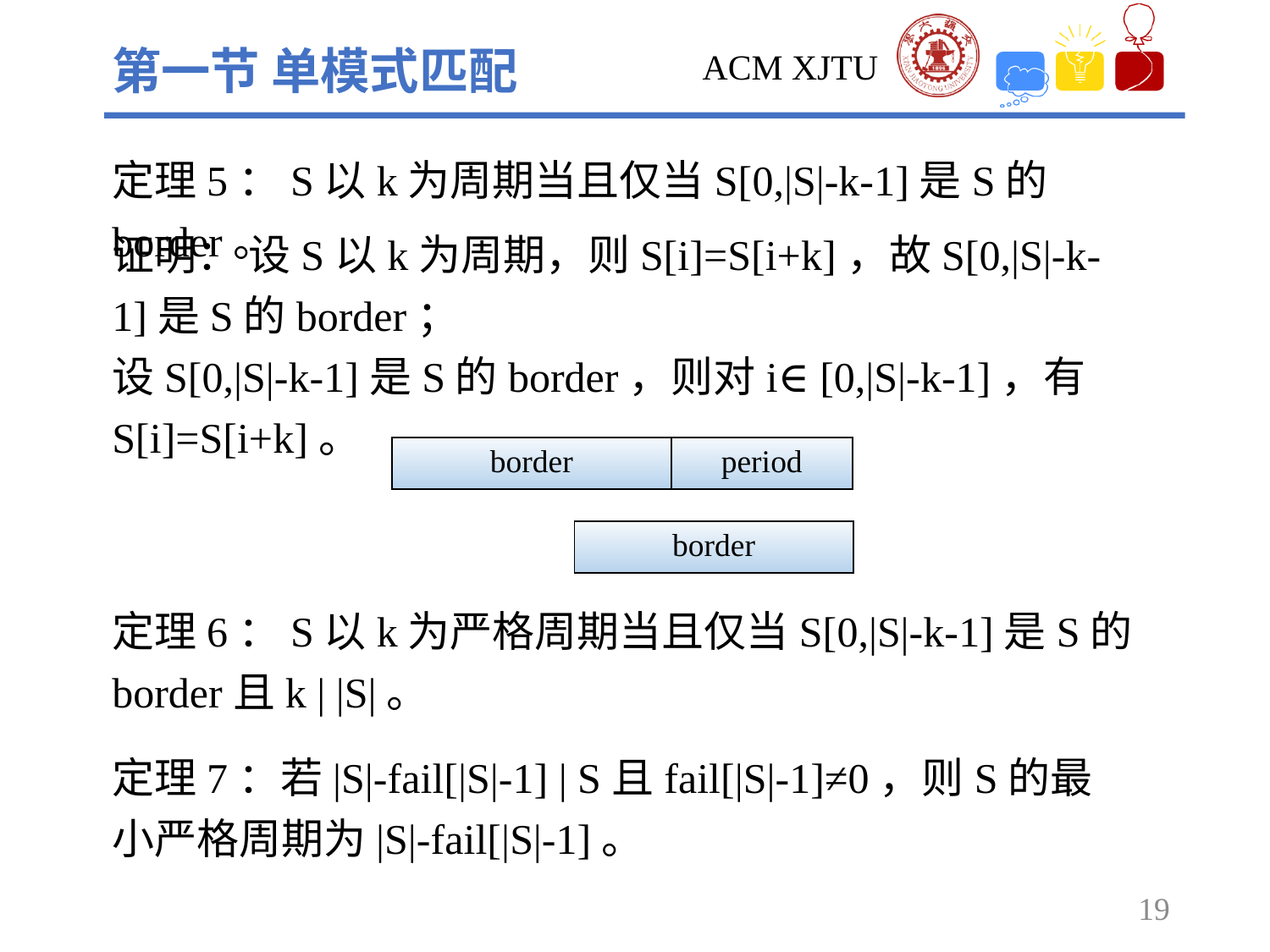

第一节 单模式匹配
定理5：S以k为周期当且仅当S[0,|S|-k-1]是S的border。
证明： 设S以k为周期，则S[i]=S[i+k]，故S[0,|S|-k-1]是S的border；
设S[0,|S|-k-1]是S的border，则对i∈ [0,|S|-k-1]，有S[i]=S[i+k]。
| border | period |
| --- | --- |
| border |
| --- |
定理6：S以k为严格周期当且仅当S[0,|S|-k-1]是S的border且k | |S|。
定理7：若|S|-fail[|S|-1] | S且fail[|S|-1]≠0，则S的最小严格周期为|S|-fail[|S|-1]。
19